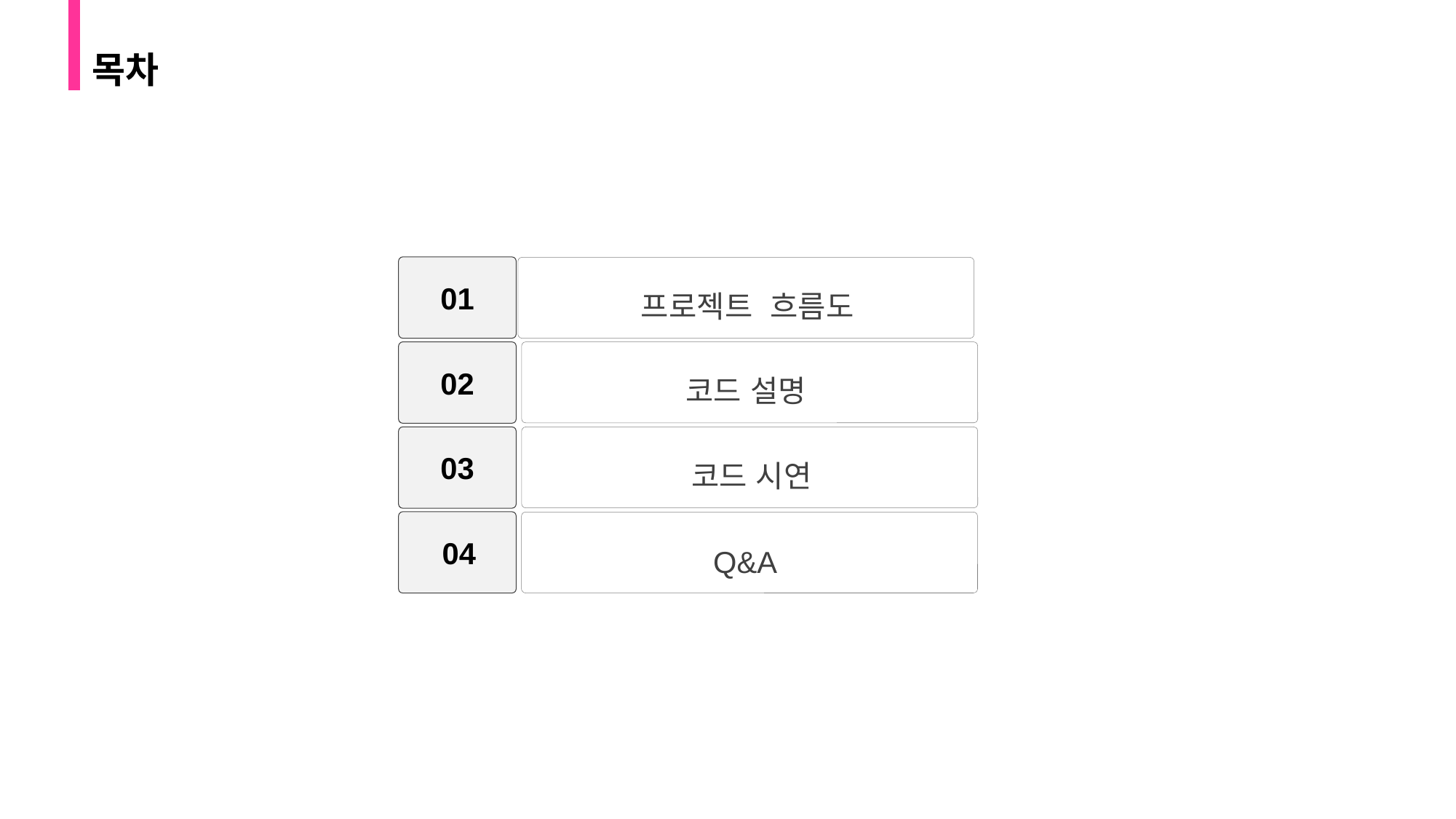

목차

01

프로젝트  흐름도

02

코드 설명

03

코드 시연

Q&A
04